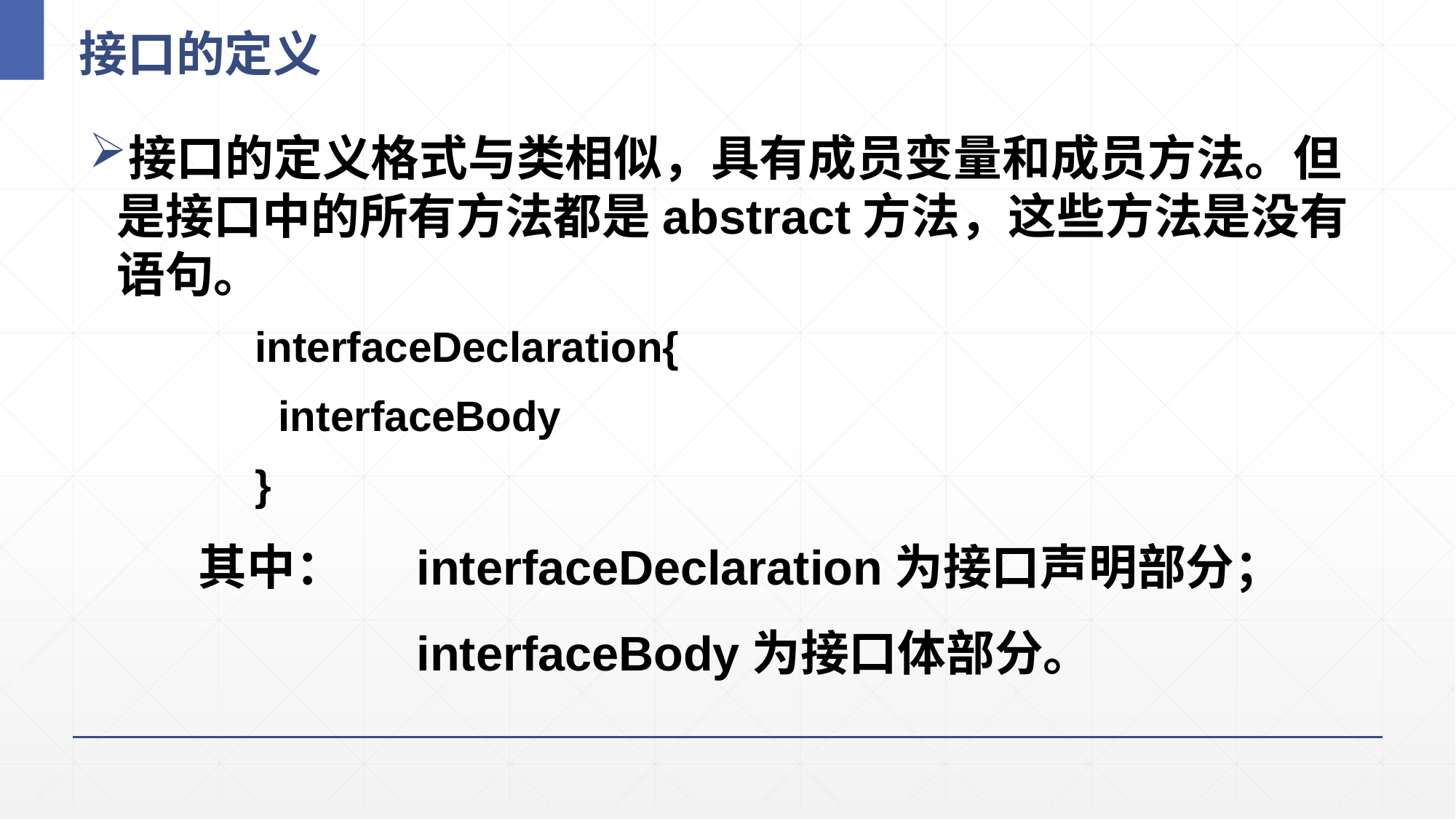

# 接口的定义
接口的定义格式与类相似，具有成员变量和成员方法。但是接口中的所有方法都是abstract方法，这些方法是没有语句。
	  interfaceDeclaration{
	    interfaceBody
	  }
	其中：	interfaceDeclaration为接口声明部分；
	 		interfaceBody为接口体部分。